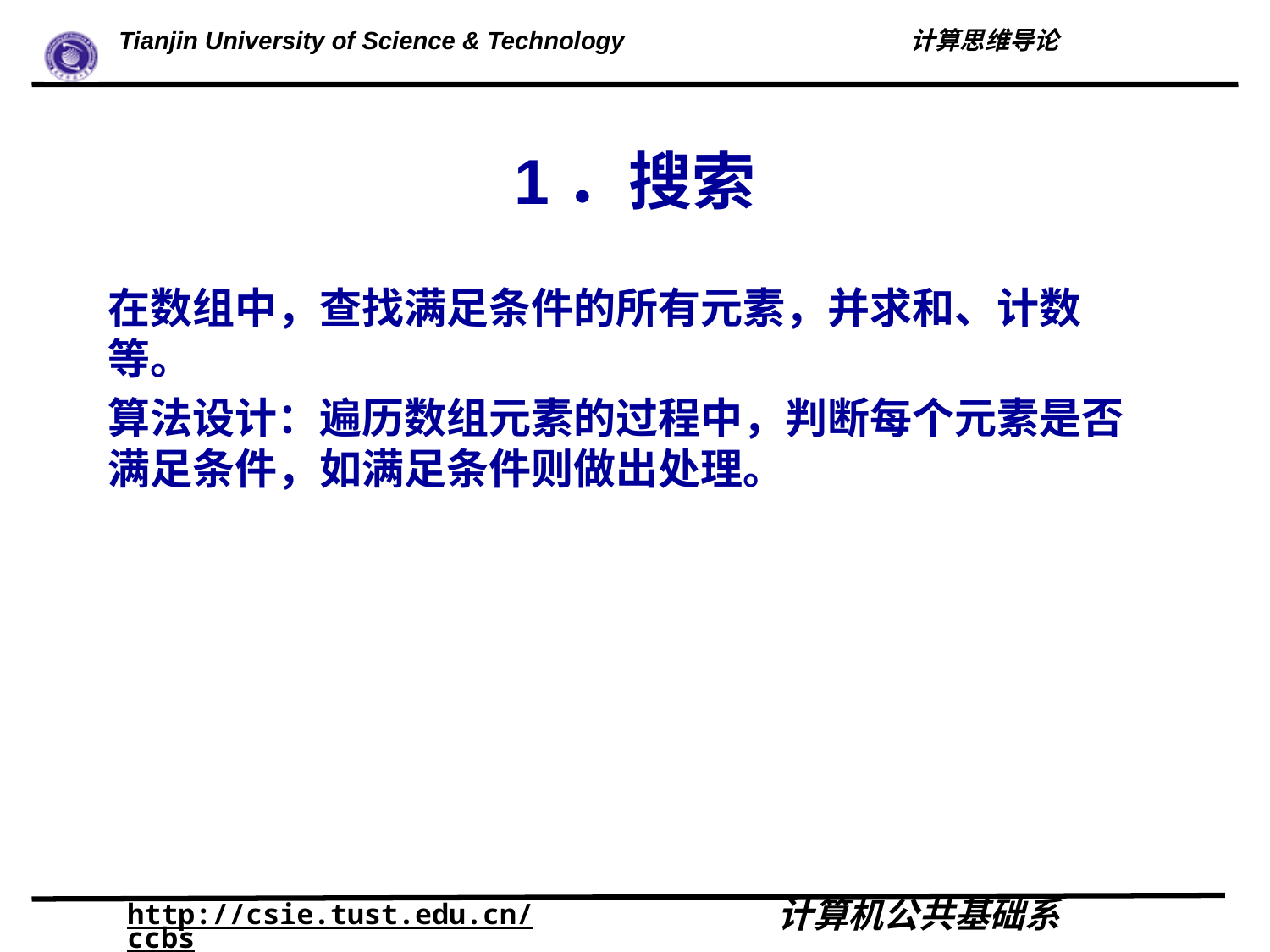

# 1．搜索
在数组中，查找满足条件的所有元素，并求和、计数等。
算法设计：遍历数组元素的过程中，判断每个元素是否满足条件，如满足条件则做出处理。